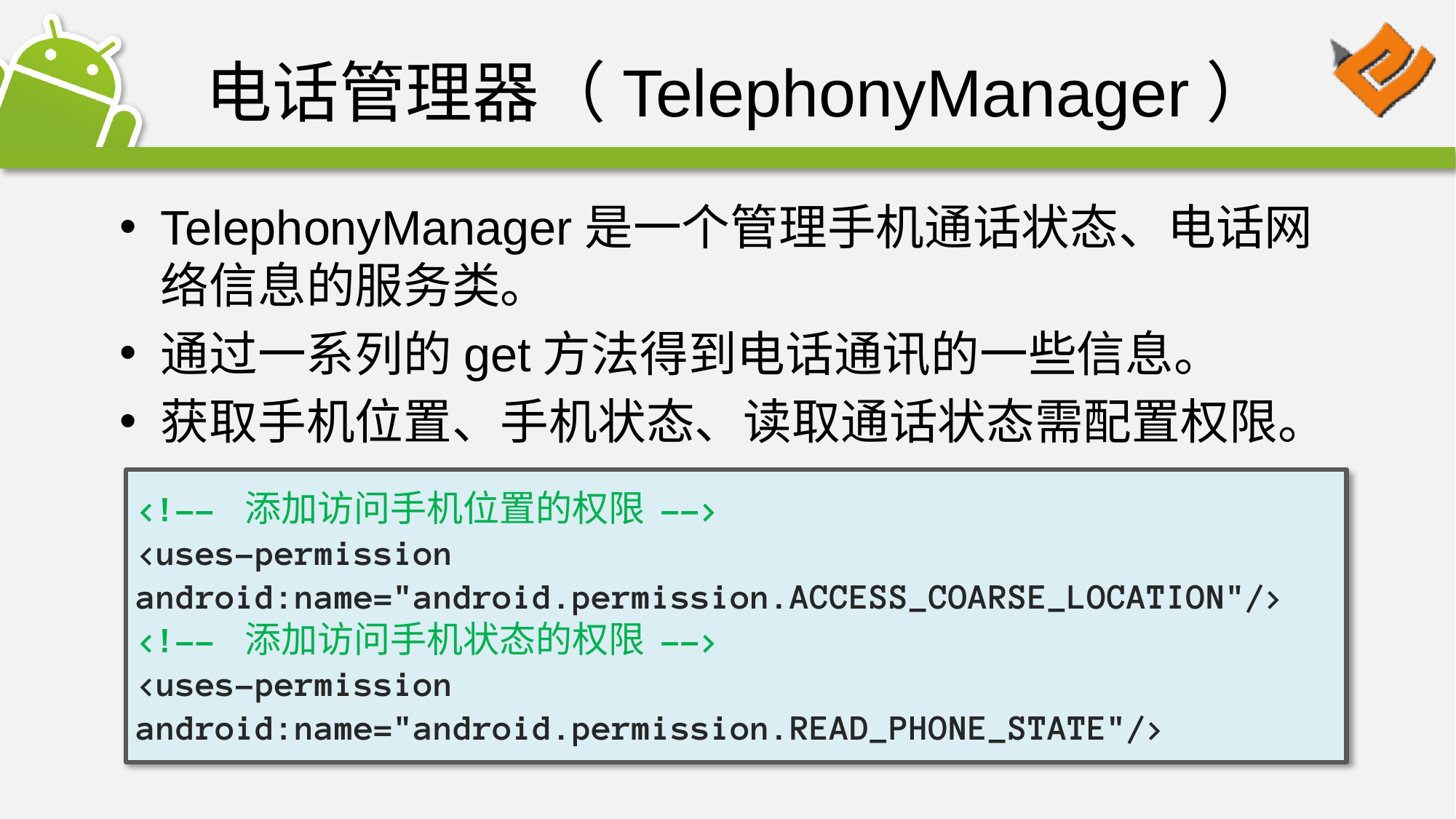

# 电话管理器（TelephonyManager）
TelephonyManager是一个管理手机通话状态、电话网络信息的服务类。
通过一系列的get方法得到电话通讯的一些信息。
获取手机位置、手机状态、读取通话状态需配置权限。
<!-- 添加访问手机位置的权限 -->
<uses-permission android:name="android.permission.ACCESS_COARSE_LOCATION"/>
<!-- 添加访问手机状态的权限 -->
<uses-permission android:name="android.permission.READ_PHONE_STATE"/>